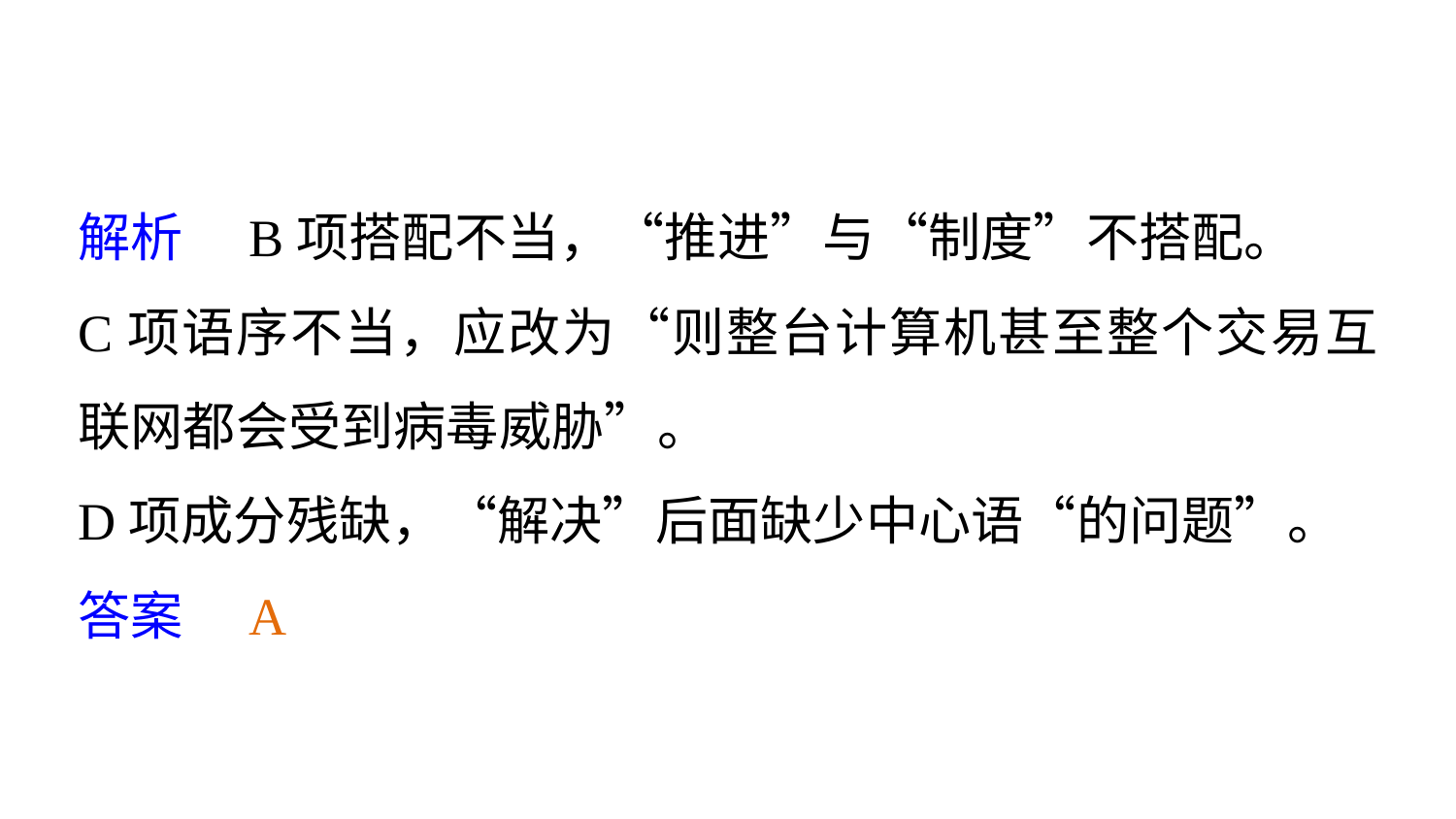

解析　B项搭配不当，“推进”与“制度”不搭配。
C项语序不当，应改为“则整台计算机甚至整个交易互联网都会受到病毒威胁”。
D项成分残缺，“解决”后面缺少中心语“的问题”。
答案　A